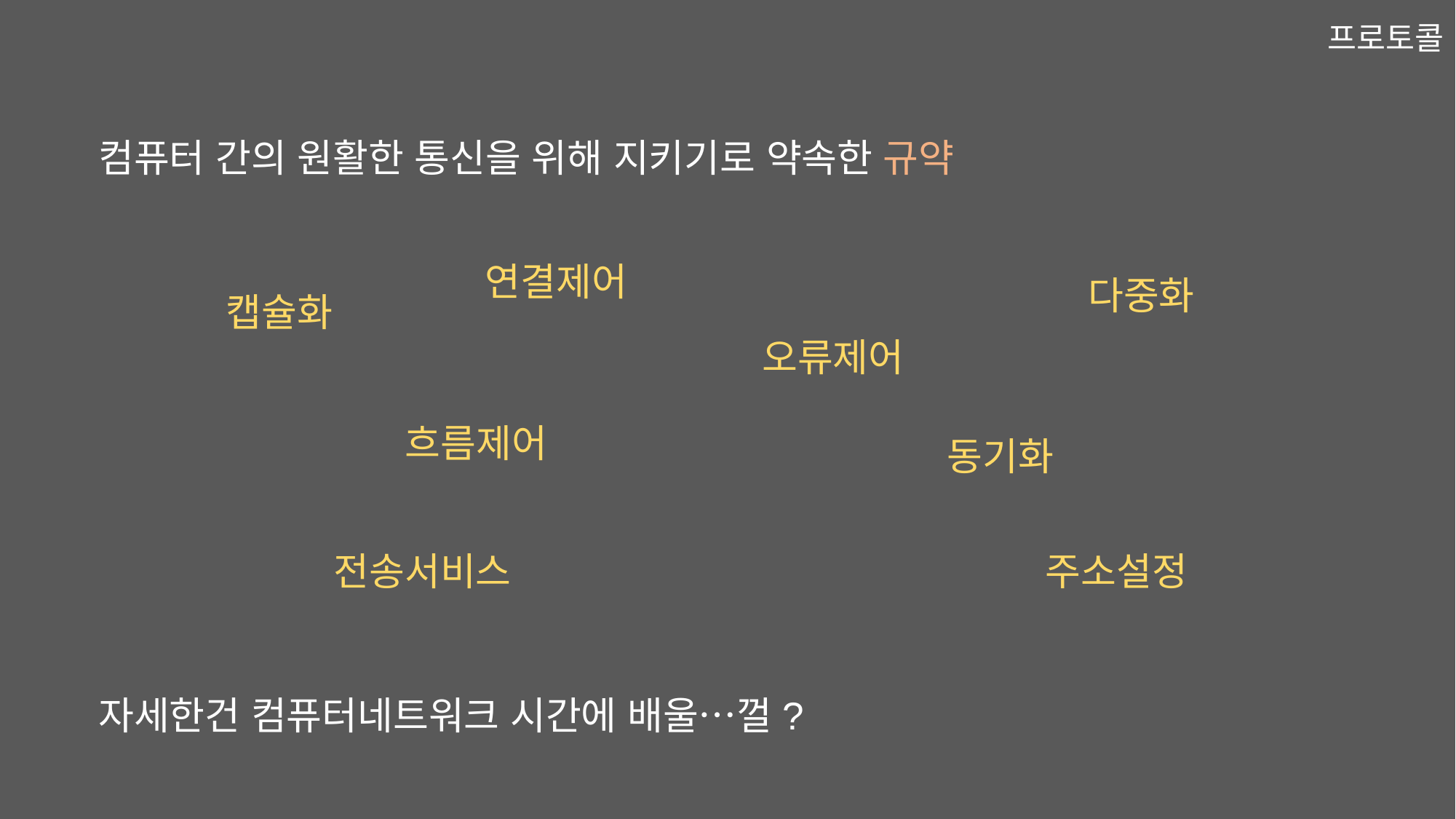

프로토콜
컴퓨터 간의 원활한 통신을 위해 지키기로 약속한 규약
연결제어
다중화
캡슐화
오류제어
흐름제어
동기화
전송서비스
주소설정
자세한건 컴퓨터네트워크 시간에 배울…껄?